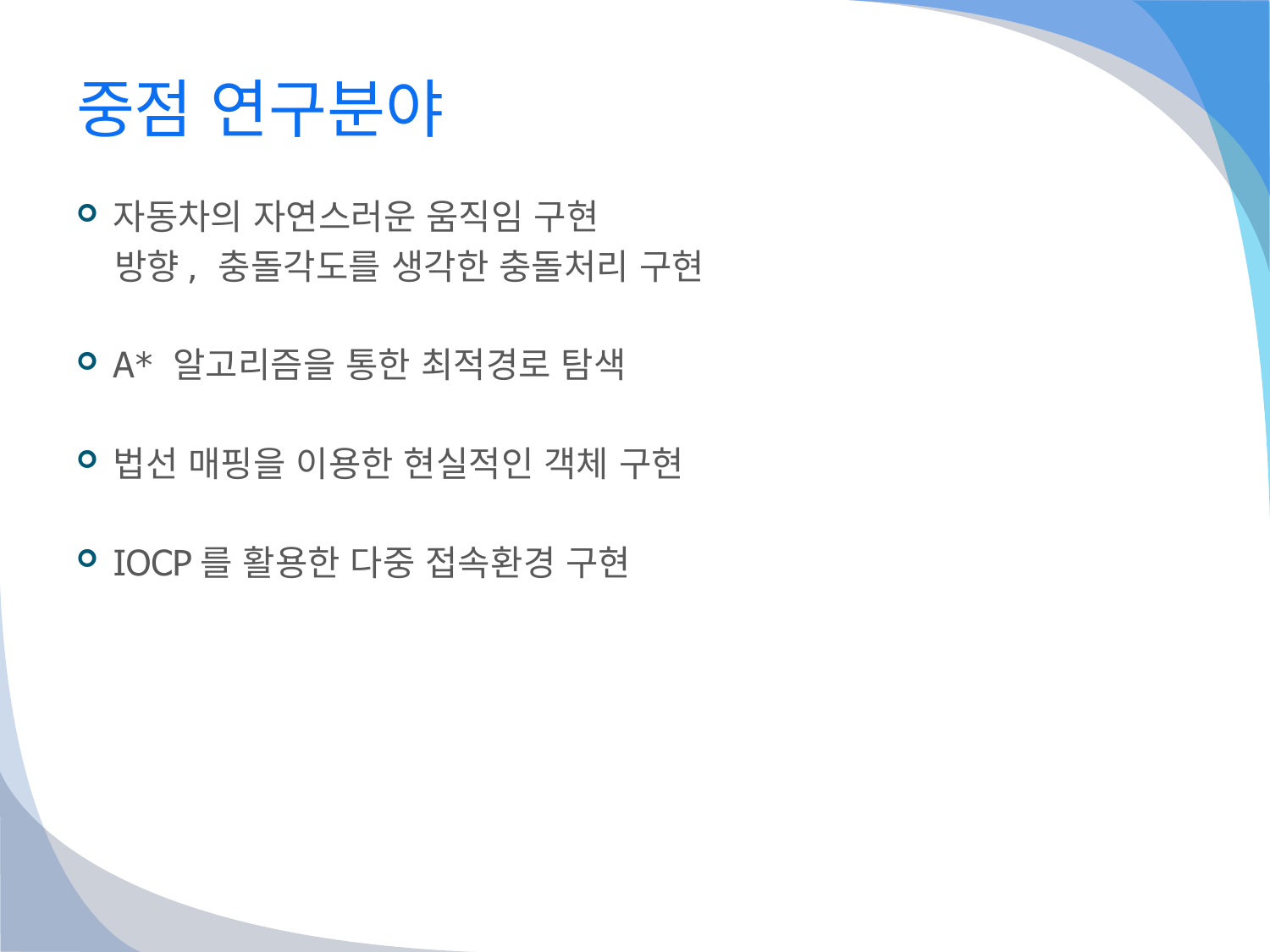

# 중점 연구분야
자동차의 자연스러운 움직임 구현
   방향, 충돌각도를 생각한 충돌처리 구현

A* 알고리즘을 통한 최적경로 탐색

법선 매핑을 이용한 현실적인 객체 구현

IOCP를 활용한 다중 접속환경 구현